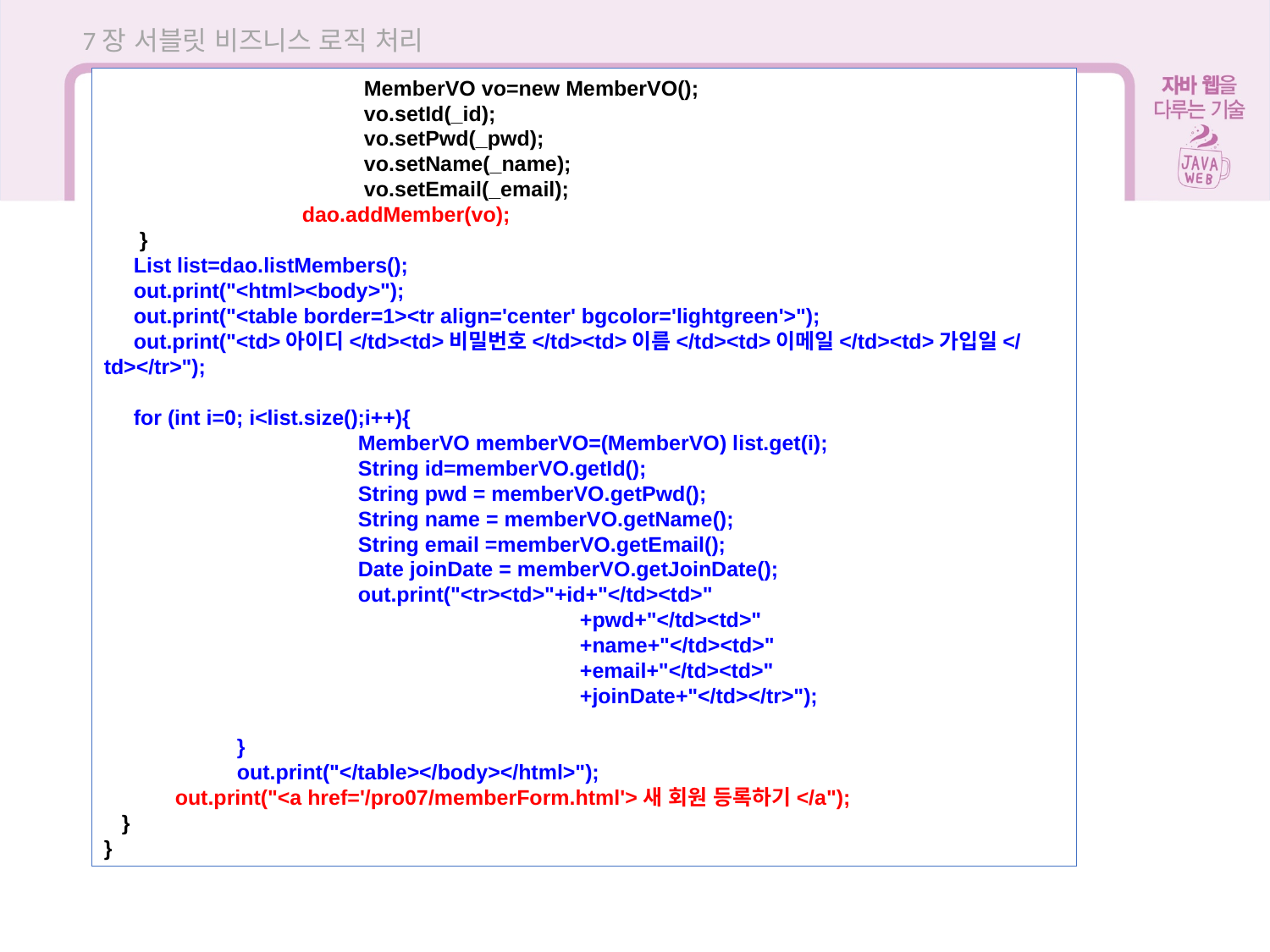

7장 서블릿 비즈니스 로직 처리
		 MemberVO vo=new MemberVO();
		 vo.setId(_id);
		 vo.setPwd(_pwd);
		 vo.setName(_name);
		 vo.setEmail(_email);
	            dao.addMember(vo);
      }
     List list=dao.listMembers();
     out.print("<html><body>");
     out.print("<table border=1><tr align='center' bgcolor='lightgreen'>");
     out.print("<td>아이디</td><td>비밀번호</td><td>이름</td><td>이메일</td><td>가입일</td></tr>");

     for (int i=0; i<list.size();i++){
 		MemberVO memberVO=(MemberVO) list.get(i);
 		String id=memberVO.getId();
 		String pwd = memberVO.getPwd();
 		String name = memberVO.getName();
 		String email =memberVO.getEmail();
 		Date joinDate = memberVO.getJoinDate();
 		out.print("<tr><td>"+id+"</td><td>"
 			                +pwd+"</td><td>"
 			                +name+"</td><td>"
 			                +email+"</td><td>"
 			                +joinDate+"</td></tr>");
 	 }
 	 out.print("</table></body></html>");
            out.print("<a href='/pro07/memberForm.html'>새 회원 등록하기</a");
   }
}
7.4 DataSource 이용해 회원 정보 등록하기